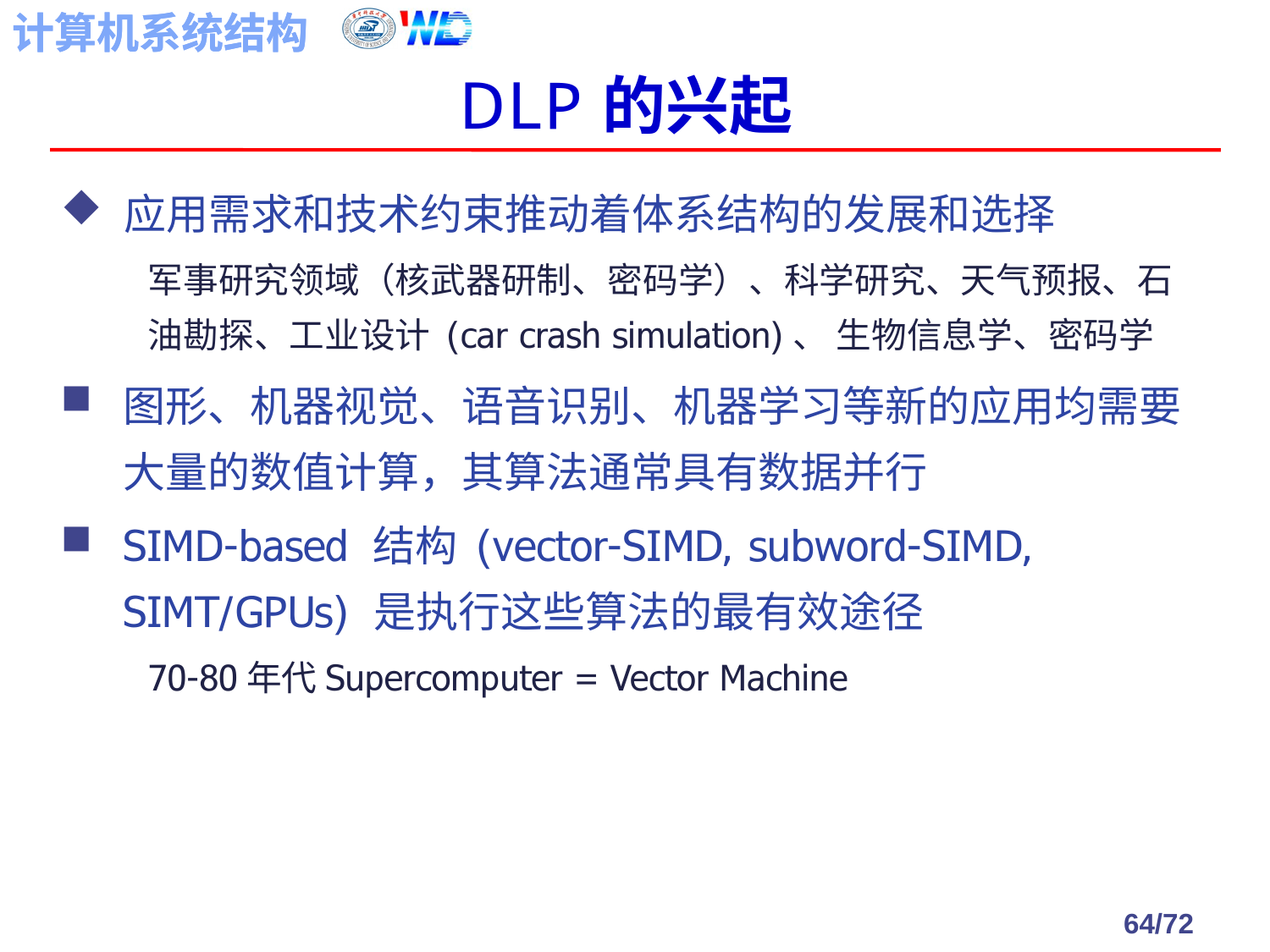

# DLP的兴起
应用需求和技术约束推动着体系结构的发展和选择
军事研究领域（核武器研制、密码学）、科学研究、天气预报、石油勘探、工业设计 (car crash simulation)、 生物信息学、密码学
图形、机器视觉、语音识别、机器学习等新的应用均需要大量的数值计算，其算法通常具有数据并行
SIMD-based 结构 (vector-SIMD, subword-SIMD, SIMT/GPUs) 是执行这些算法的最有效途径
70-80年代Supercomputer = Vector Machine